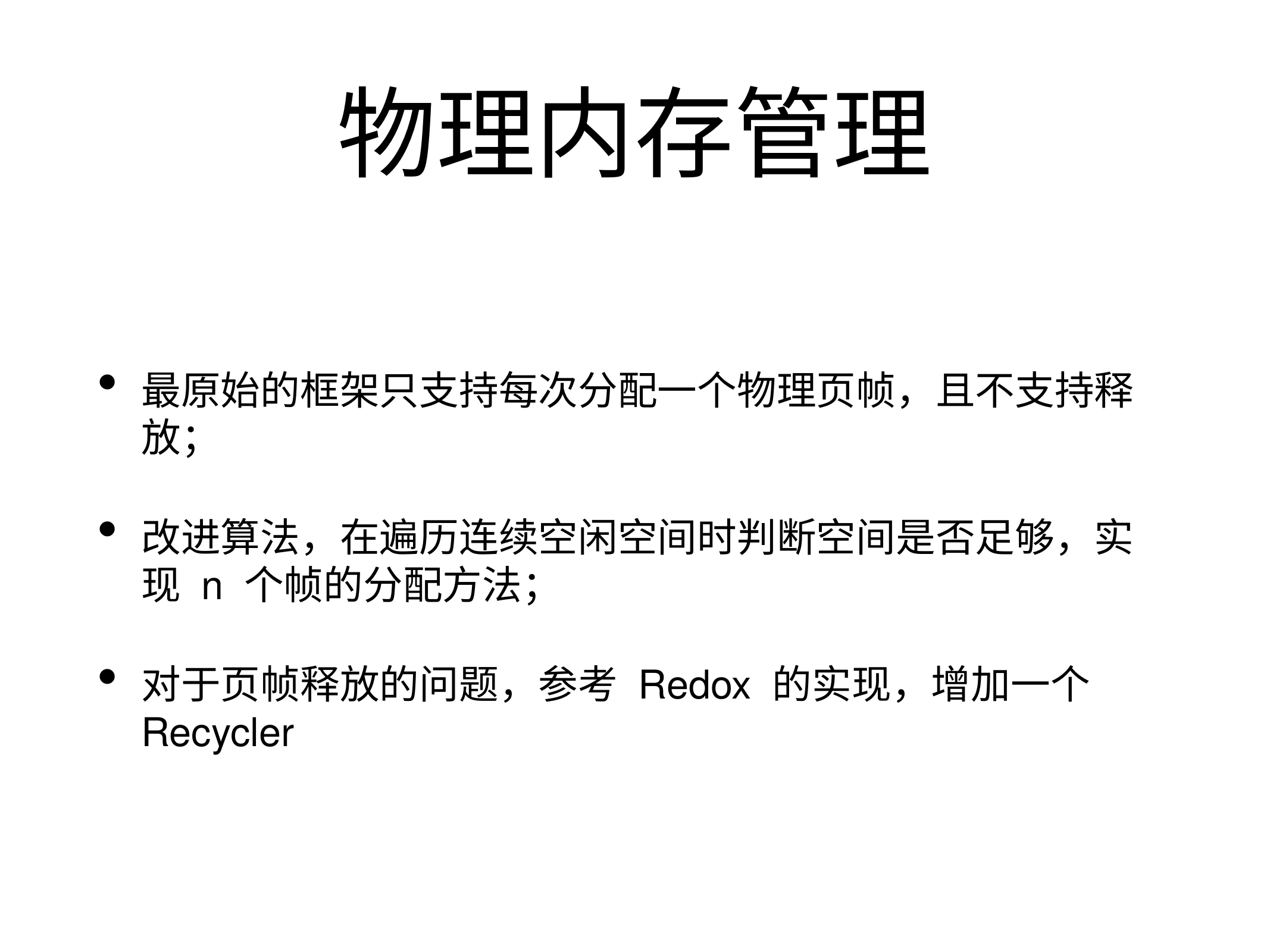

# 物理内存管理
最原始的框架只支持每次分配一个物理页帧，且不支持释放；
改进算法，在遍历连续空闲空间时判断空间是否足够，实现 n 个帧的分配方法；
对于页帧释放的问题，参考 Redox 的实现，增加一个 Recycler
8